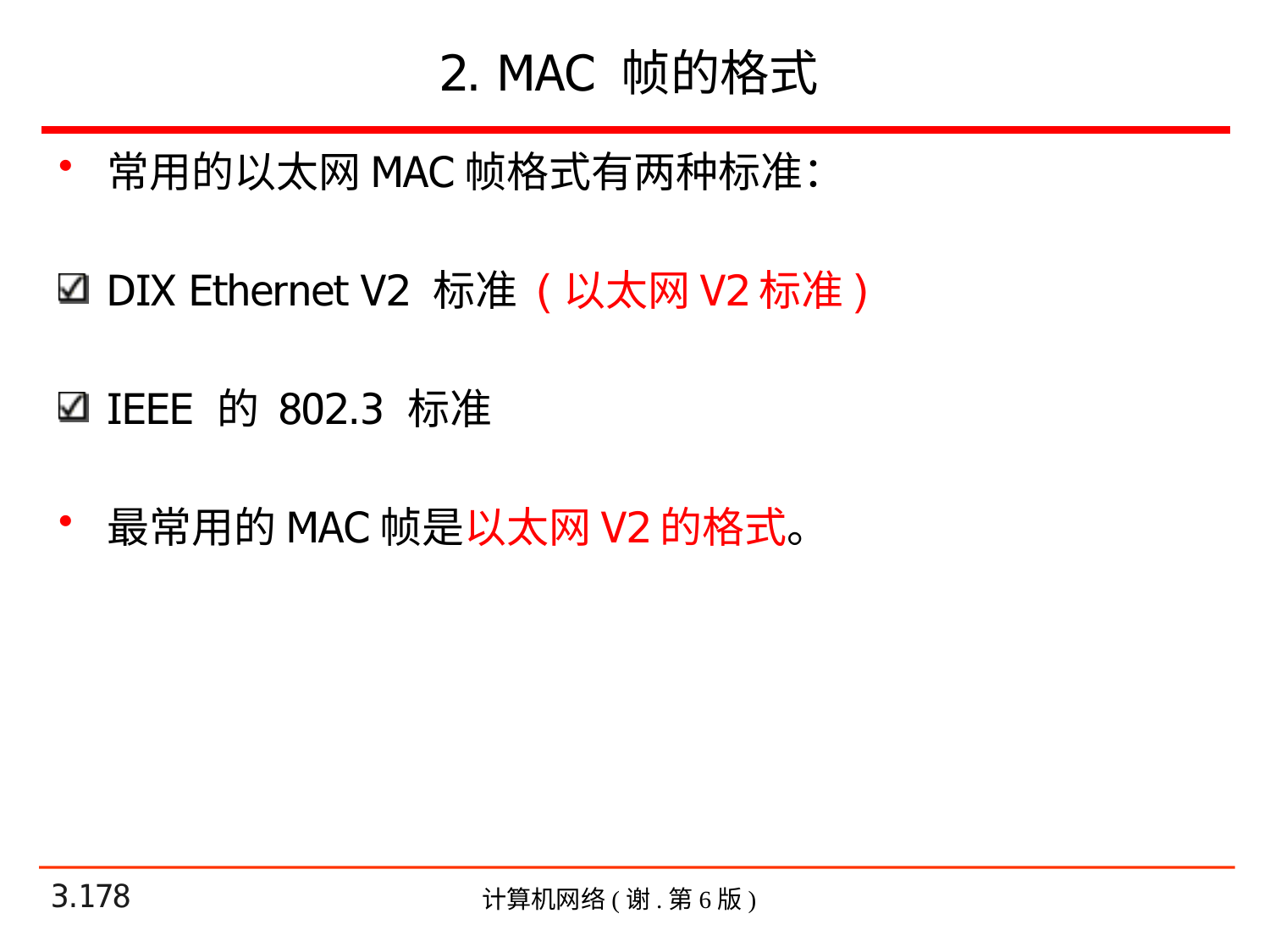

# 2. MAC 帧的格式
常用的以太网MAC帧格式有两种标准：

DIX Ethernet V2 标准 (以太网V2标准)

IEEE 的 802.3 标准

最常用的MAC帧是以太网V2的格式。